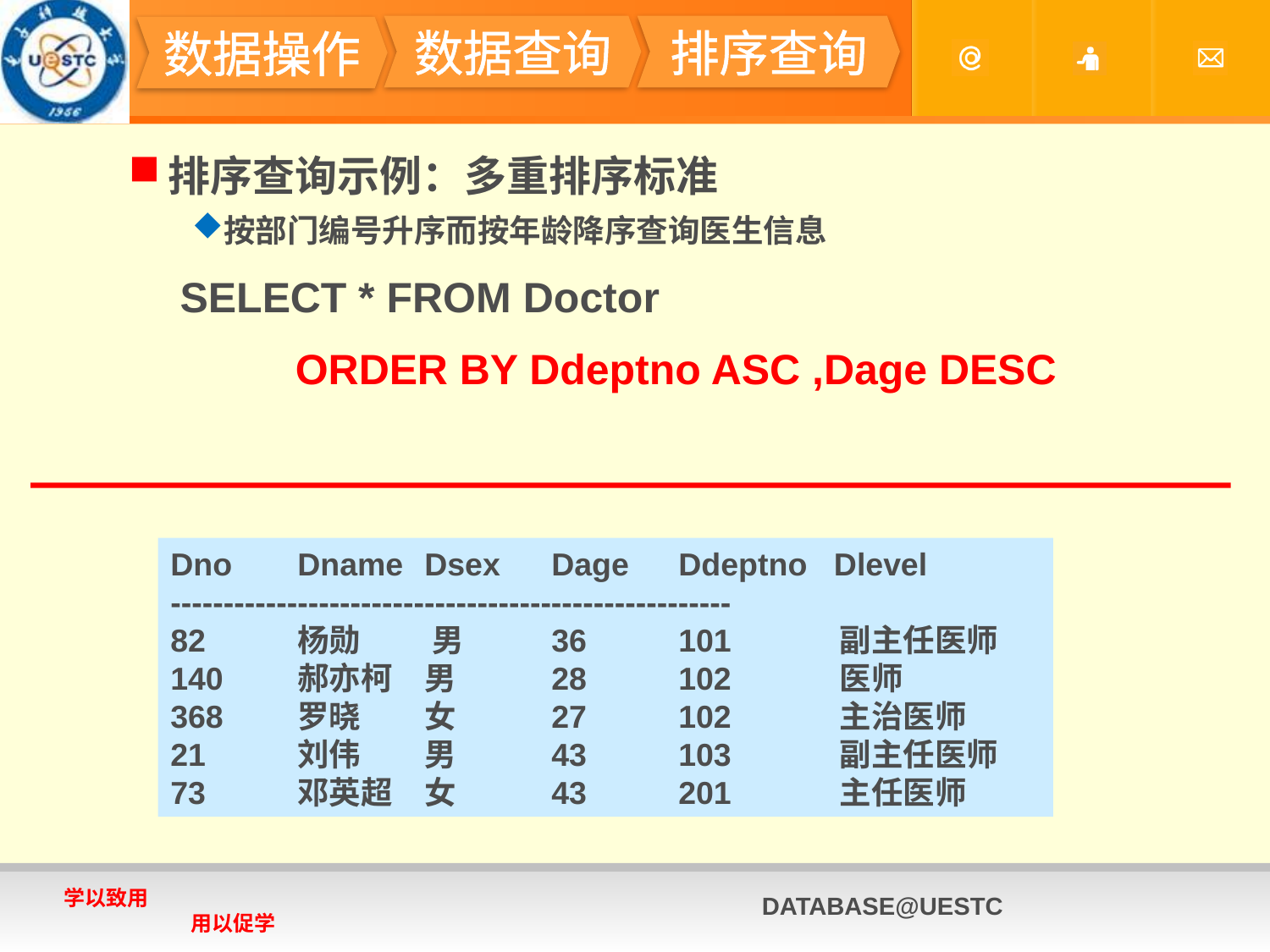

#
数据查询
排序查询
数据操作
排序查询示例：多重排序标准
按部门编号升序而按年龄降序查询医生信息
	 SELECT * FROM Doctor
		ORDER BY Ddeptno ASC ,Dage DESC

Dno	Dname	Dsex	Dage 	Ddeptno   Dlevel
-----------------------------------------------------
82	杨勋	 男	36	101	   副主任医师
140	郝亦柯	男	28	102	   医师
368	罗晓 	女	27	102	   主治医师
21	刘伟 	男	43	103	   副主任医师
73	邓英超	女	43	201	   主任医师